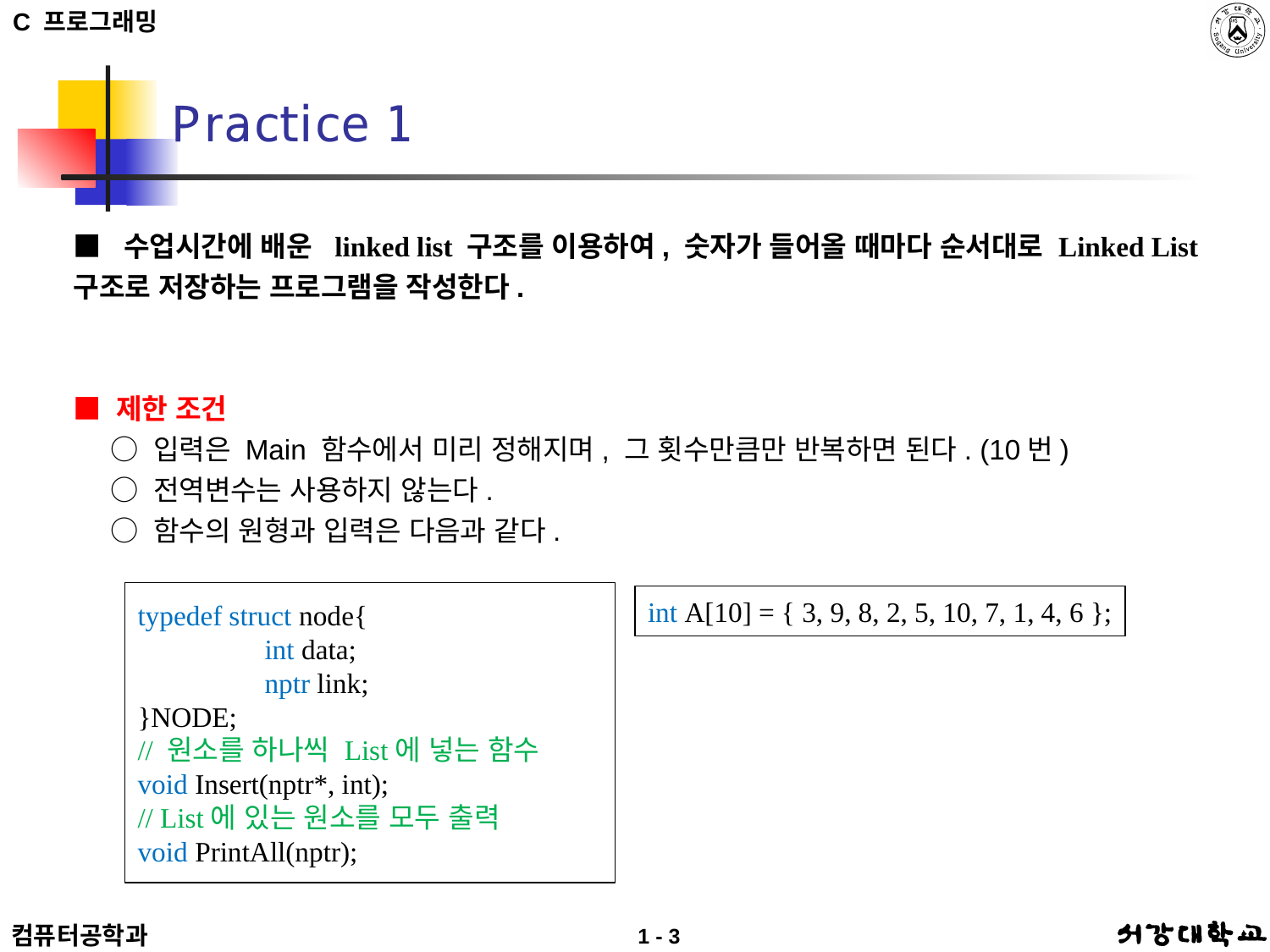

# Practice 1
■  수업시간에 배운  linked list 구조를 이용하여, 숫자가 들어올 때마다 순서대로 Linked List 구조로 저장하는 프로그램을 작성한다.

■ 제한 조건
○ 입력은 Main 함수에서 미리 정해지며, 그 횟수만큼만 반복하면 된다. (10번)
○ 전역변수는 사용하지 않는다.
○ 함수의 원형과 입력은 다음과 같다.
typedef struct node{
	int data;
	nptr link;
}NODE;
// 원소를 하나씩 List에 넣는 함수
void Insert(nptr*, int);
// List에 있는 원소를 모두 출력
void PrintAll(nptr);
int A[10] = { 3, 9, 8, 2, 5, 10, 7, 1, 4, 6 };
1 - 3